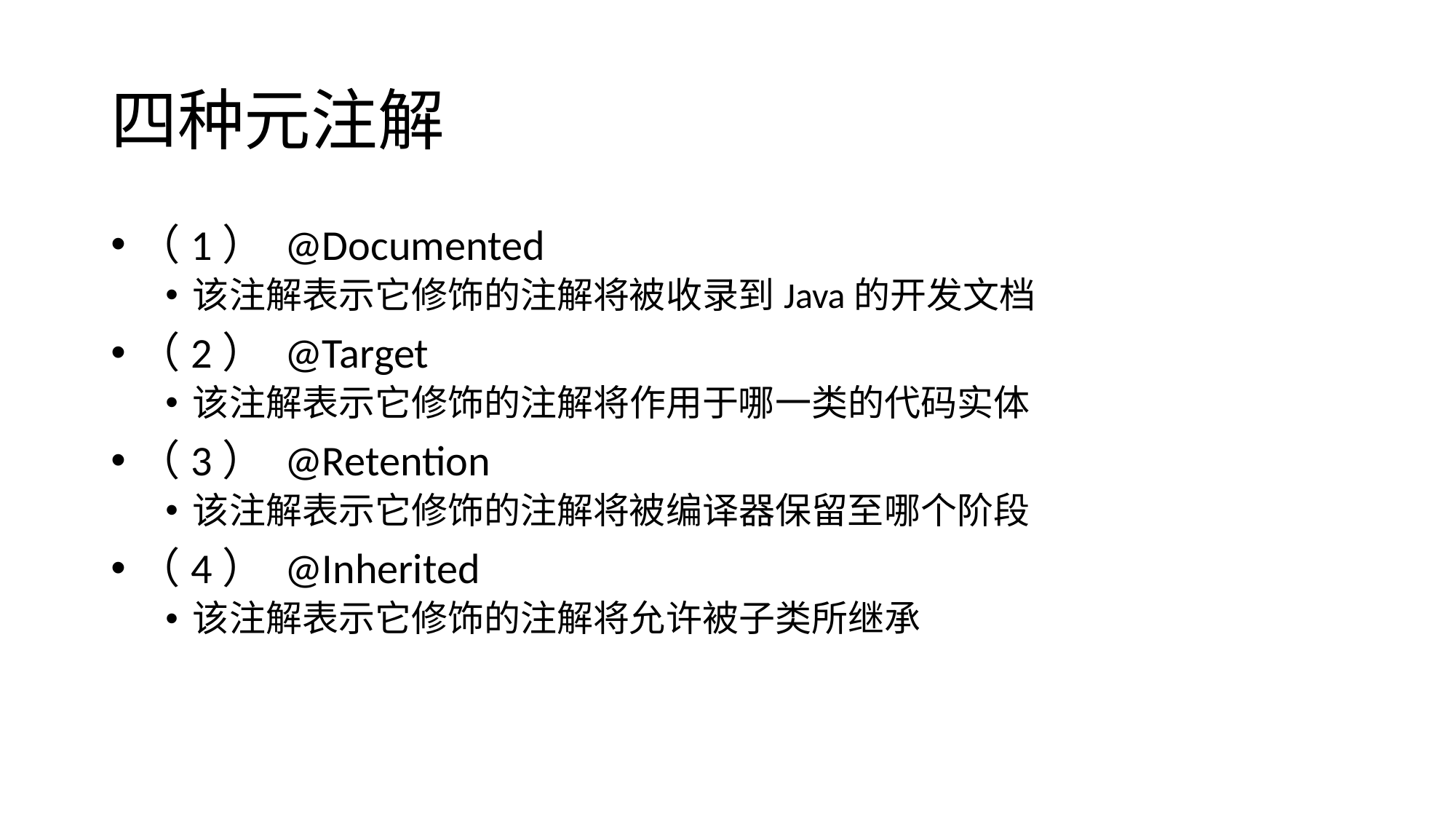

# 四种元注解
（1） @Documented
该注解表示它修饰的注解将被收录到Java的开发文档
（2） @Target
该注解表示它修饰的注解将作用于哪一类的代码实体
（3） @Retention
该注解表示它修饰的注解将被编译器保留至哪个阶段
（4） @Inherited
该注解表示它修饰的注解将允许被子类所继承